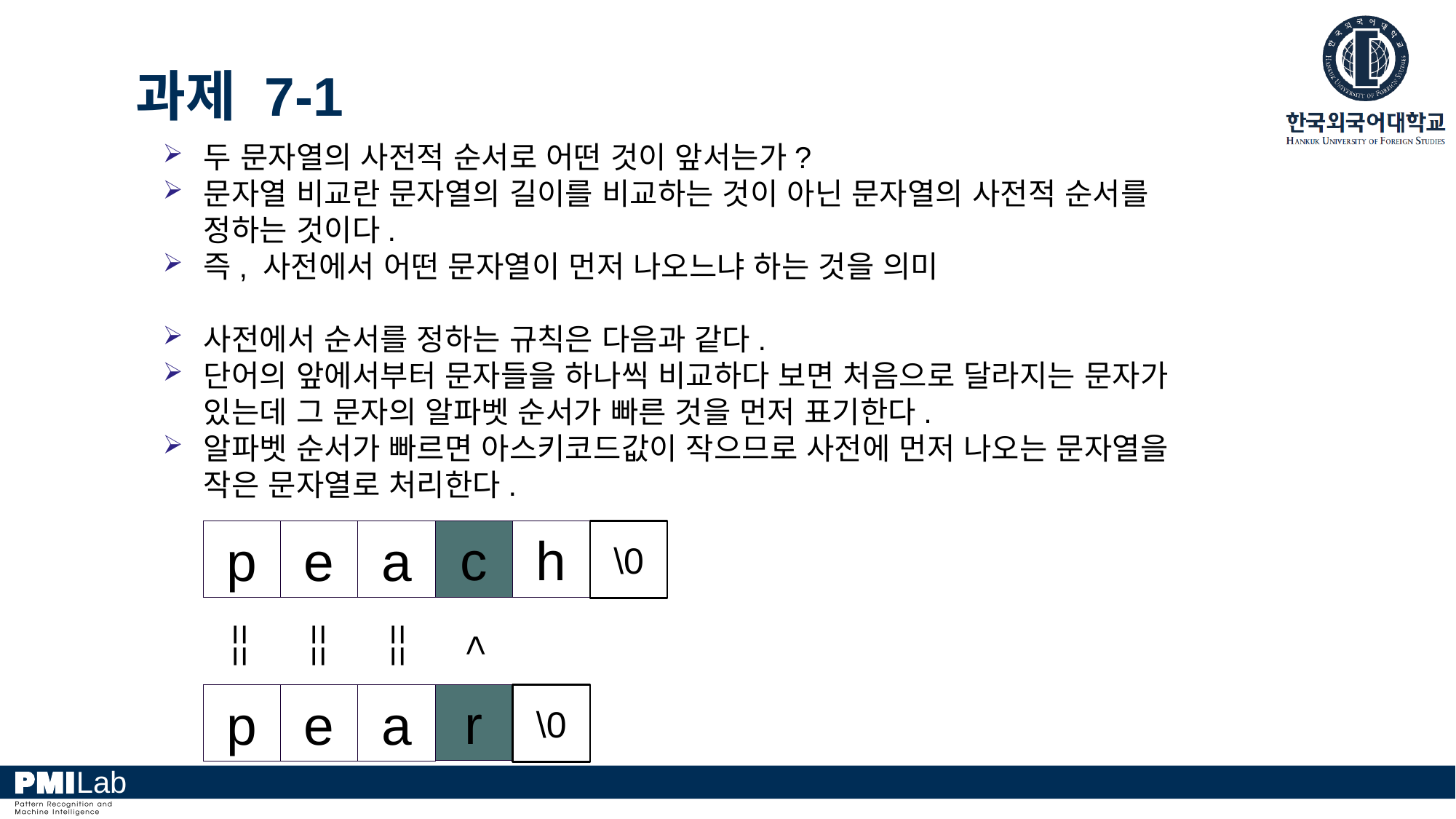

# 과제 7-1
두 문자열의 사전적 순서로 어떤 것이 앞서는가?
문자열 비교란 문자열의 길이를 비교하는 것이 아닌 문자열의 사전적 순서를 정하는 것이다.
즉, 사전에서 어떤 문자열이 먼저 나오느냐 하는 것을 의미

사전에서 순서를 정하는 규칙은 다음과 같다.
단어의 앞에서부터 문자들을 하나씩 비교하다 보면 처음으로 달라지는 문자가 있는데 그 문자의 알파벳 순서가 빠른 것을 먼저 표기한다.
알파벳 순서가 빠르면 아스키코드값이 작으므로 사전에 먼저 나오는 문자열을 작은 문자열로 처리한다.
c
h
\0
p
e
a
==
==
==
<
r
\0
p
e
a